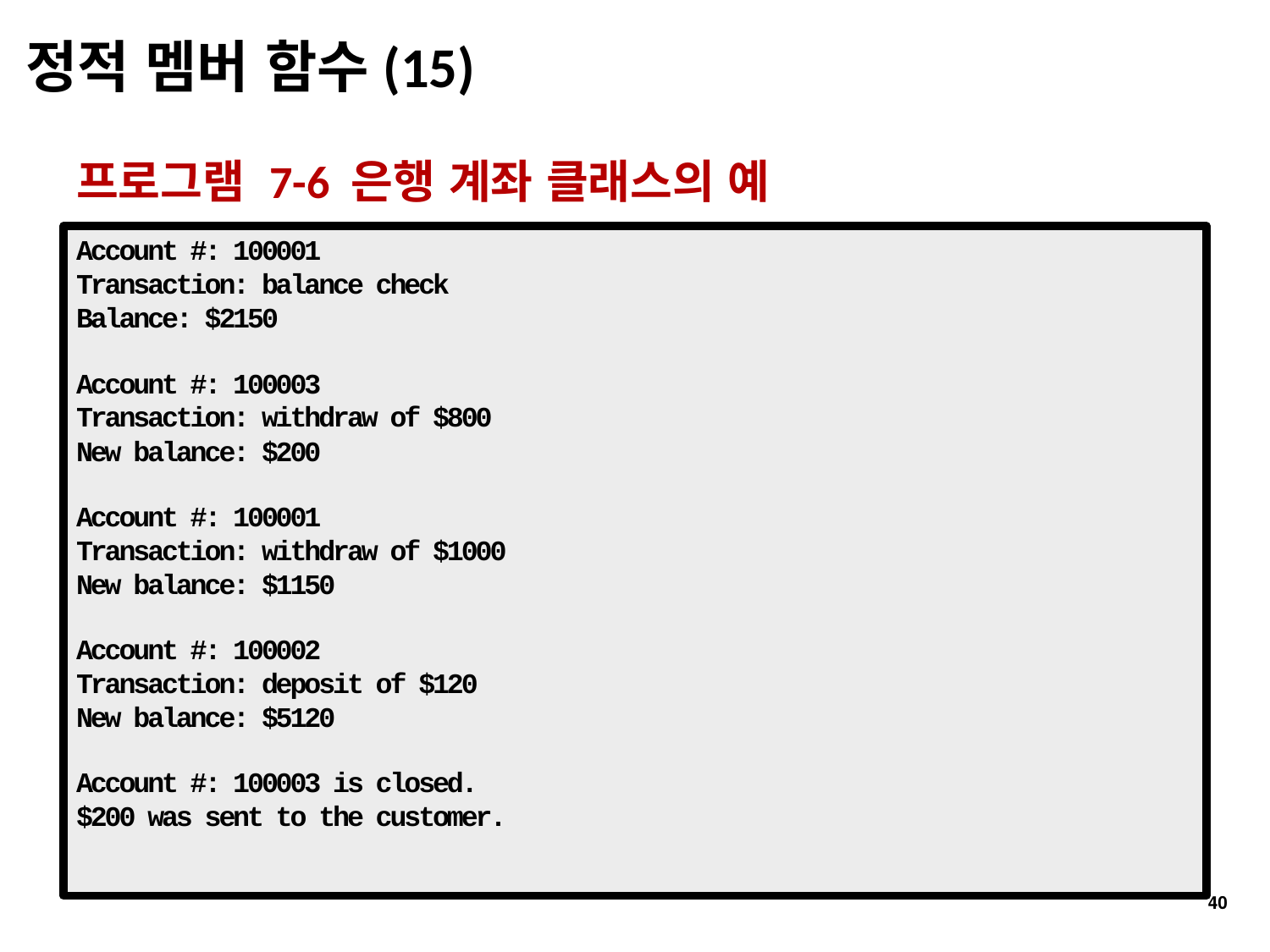

# 정적 멤버 함수(15)
프로그램 7-6 은행 계좌 클래스의 예
Account #: 100001
Transaction: balance check
Balance: $2150
Account #: 100003
Transaction: withdraw of $800
New balance: $200
Account #: 100001
Transaction: withdraw of $1000
New balance: $1150
Account #: 100002
Transaction: deposit of $120
New balance: $5120
Account #: 100003 is closed.
$200 was sent to the customer.